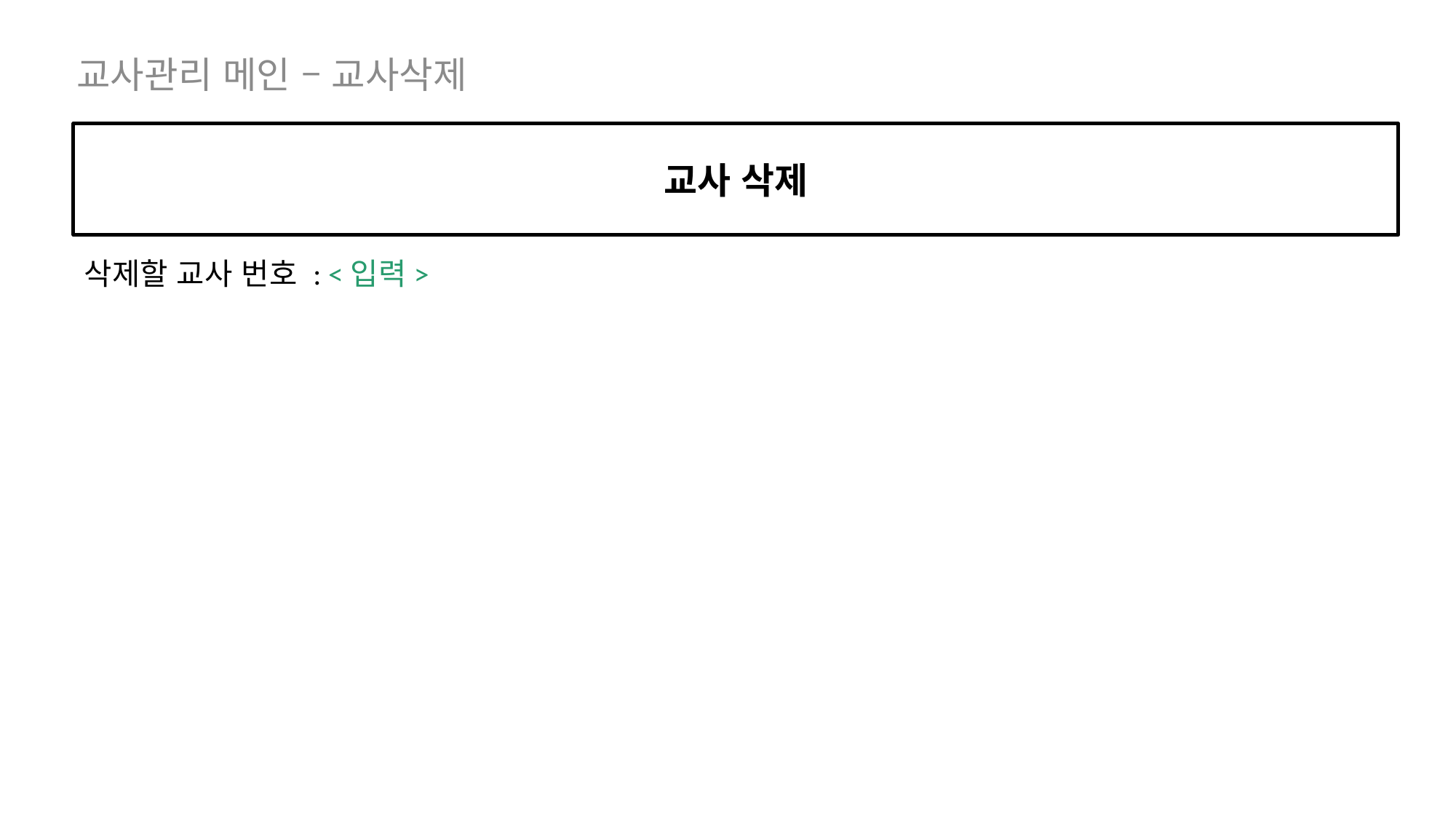

교사관리 메인 – 교사삭제
교사 삭제
삭제할 교사 번호 : <입력>